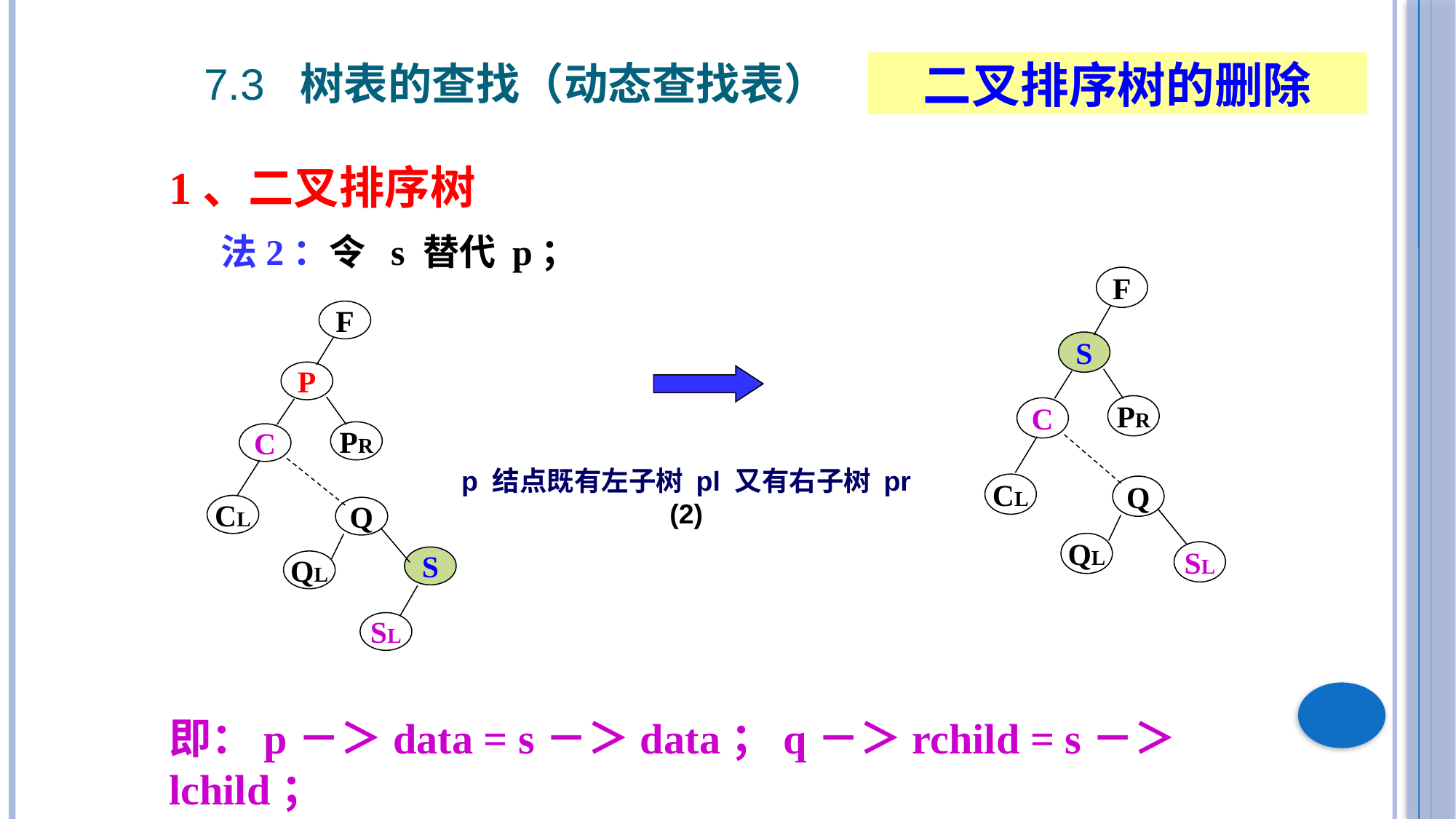

7.3  树表的查找（动态查找表）
二叉排序树的删除
1、二叉排序树
法2：令  s 替代 p；
F

S

PR
C

CL
Q

QL
SL
F

P

PR
C

CL
Q

S
QL

SL

p 结点既有左子树 pl 又有右子树 pr (2)
即：p－＞data = s－＞data；q－＞rchild = s－＞lchild；